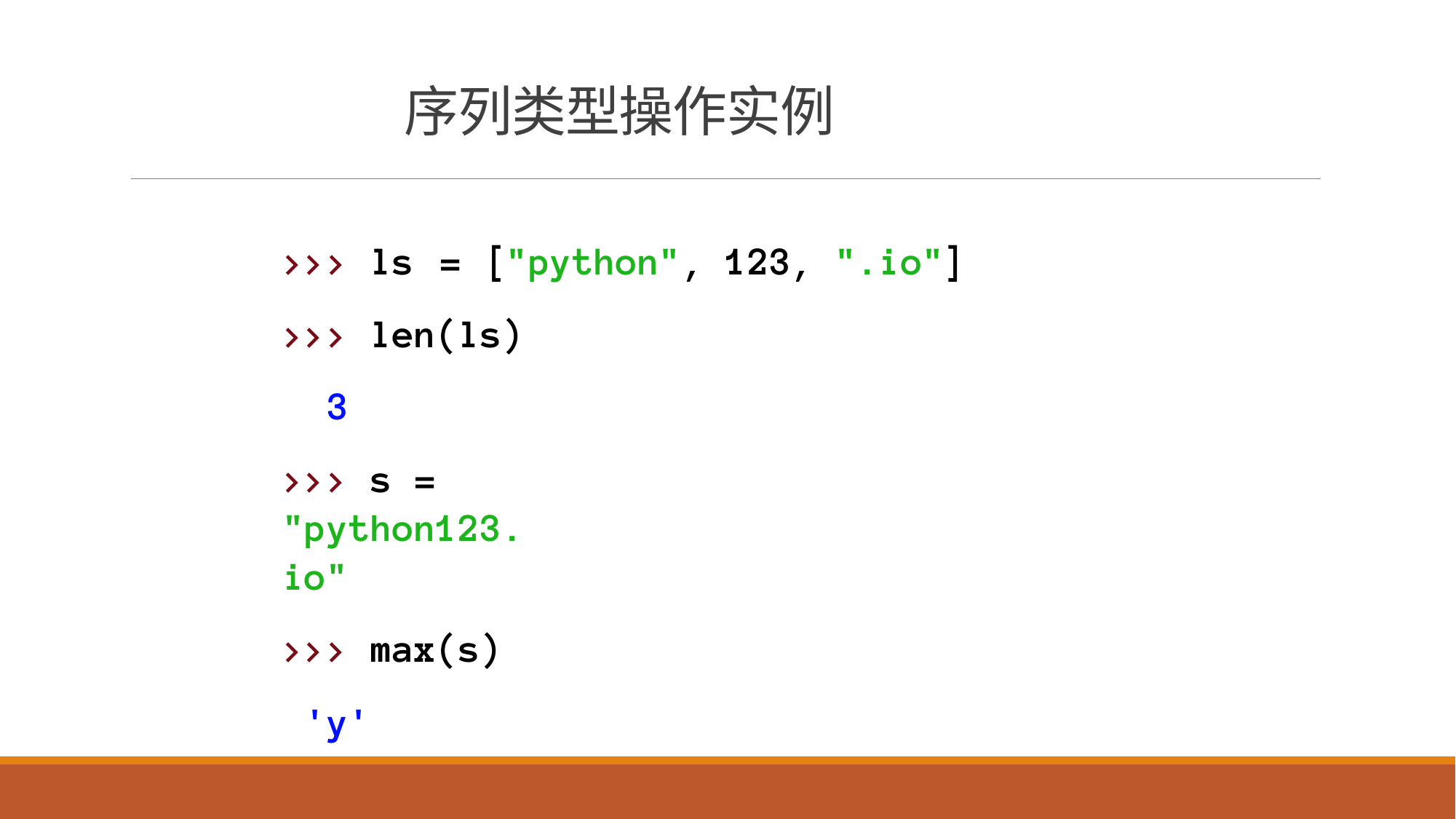

# 序列类型操作实例
>>> ls	= ["python", 123, ".io"]
>>> len(ls)   3
>>> s = "python123.io"
>>> max(s)  'y'